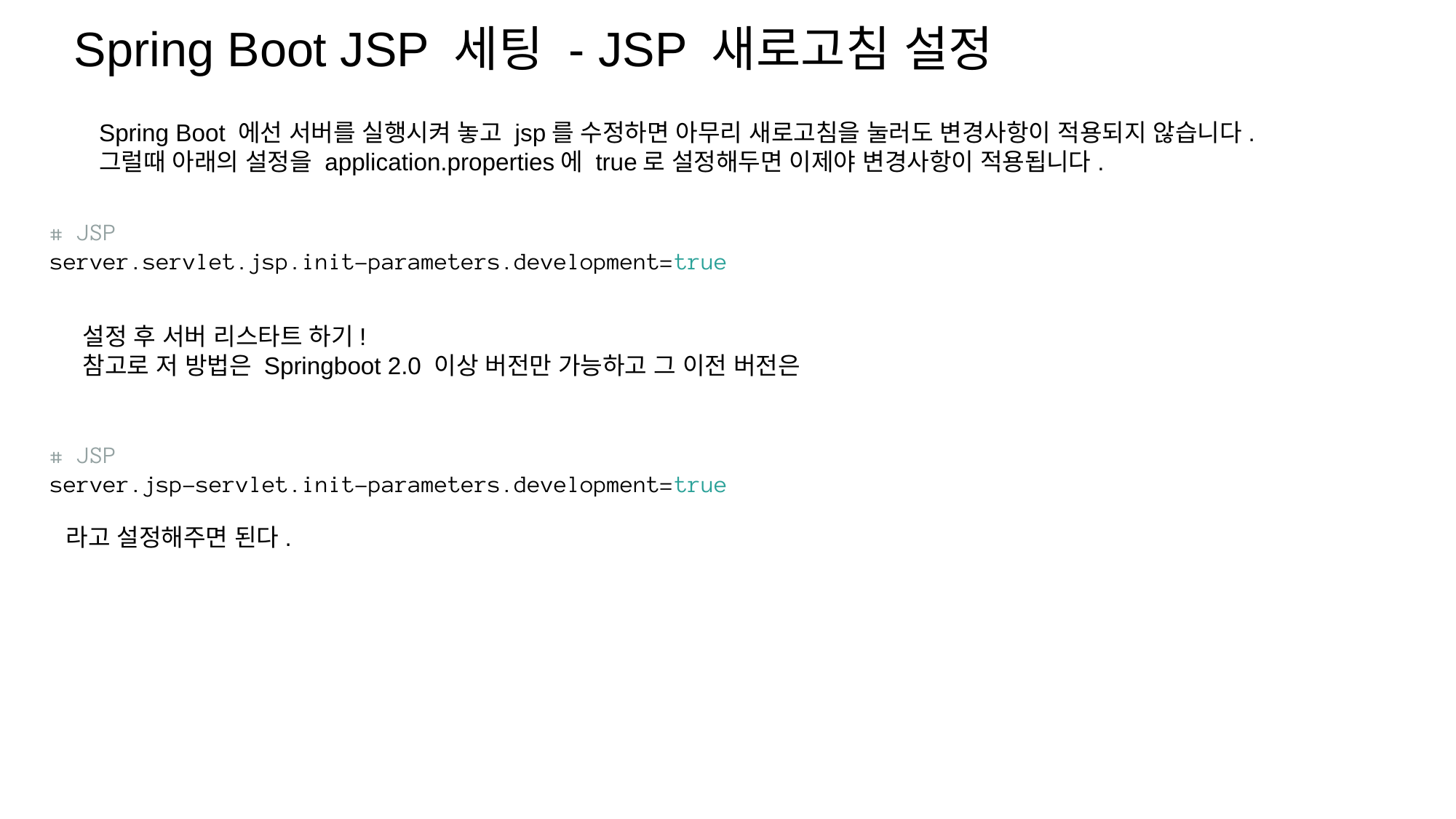

Spring Boot JSP 세팅 - JSP 새로고침 설정
Spring Boot 에선 서버를 실행시켜 놓고 jsp를 수정하면 아무리 새로고침을 눌러도 변경사항이 적용되지 않습니다.
그럴때 아래의 설정을 application.properties에 true로 설정해두면 이제야 변경사항이 적용됩니다.
# JSP
server.servlet.jsp.init-parameters.development=true
설정 후 서버 리스타트 하기!
참고로 저 방법은 Springboot 2.0 이상 버전만 가능하고 그 이전 버전은
# JSP
server.jsp-servlet.init-parameters.development=true
라고 설정해주면 된다.